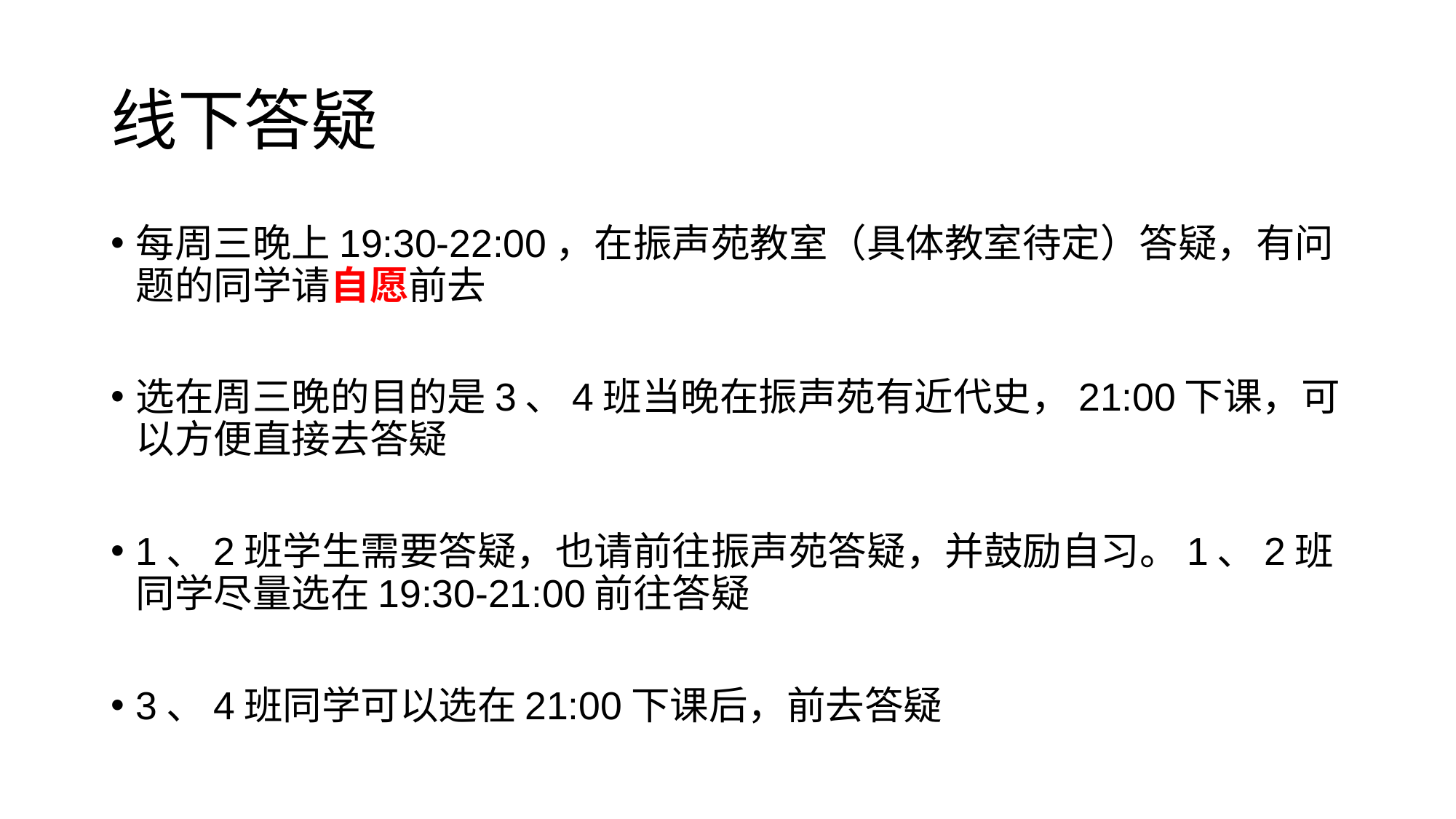

# 线下答疑
每周三晚上19:30-22:00，在振声苑教室（具体教室待定）答疑，有问题的同学请自愿前去

选在周三晚的目的是3、4班当晚在振声苑有近代史，21:00下课，可以方便直接去答疑

1、2班学生需要答疑，也请前往振声苑答疑，并鼓励自习。1、2班同学尽量选在19:30-21:00前往答疑

3、4班同学可以选在21:00下课后，前去答疑